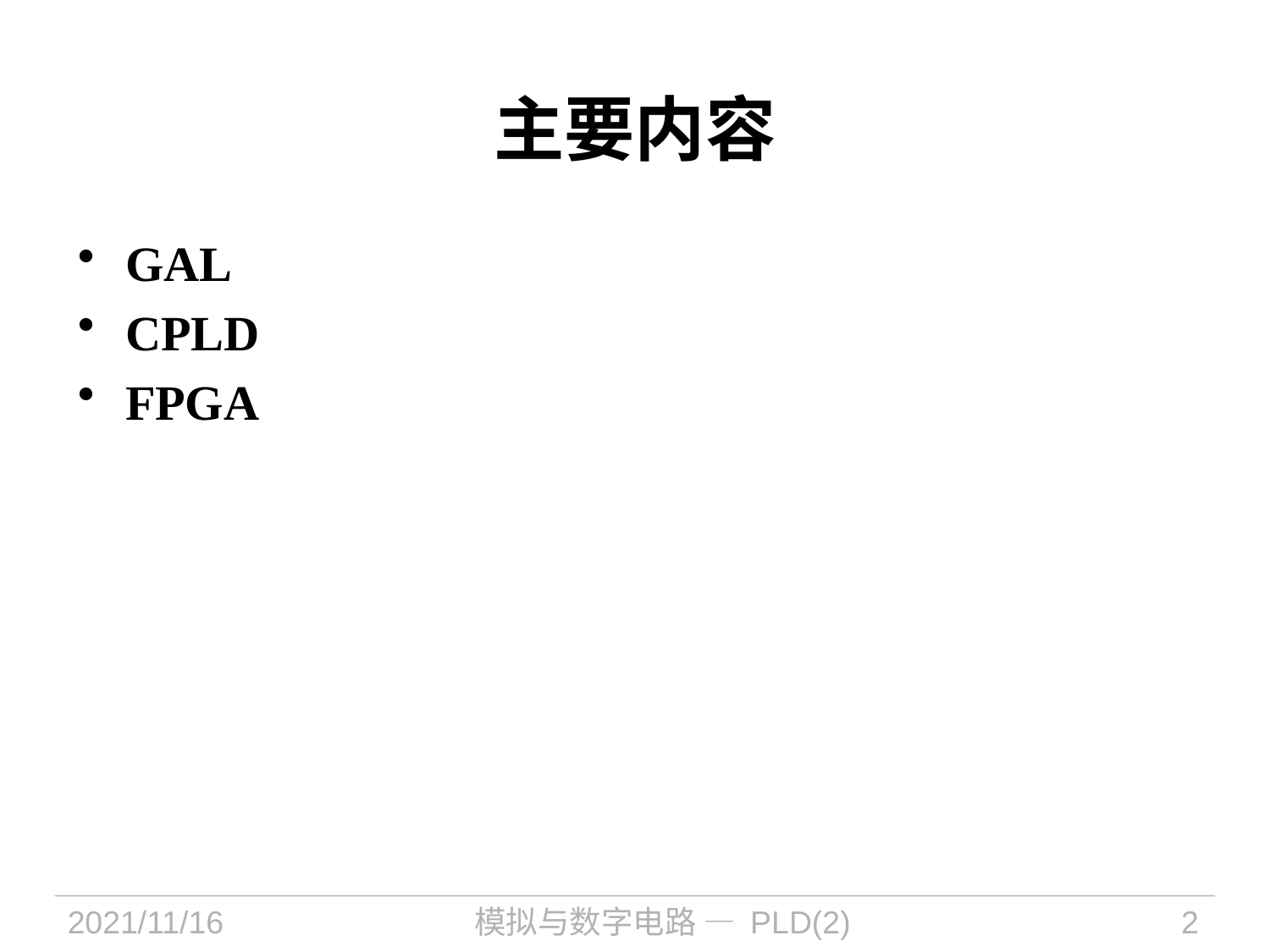

主要内容
GAL
CPLD
FPGA

2021/11/16
模拟与数字电路 — PLD(2)
2